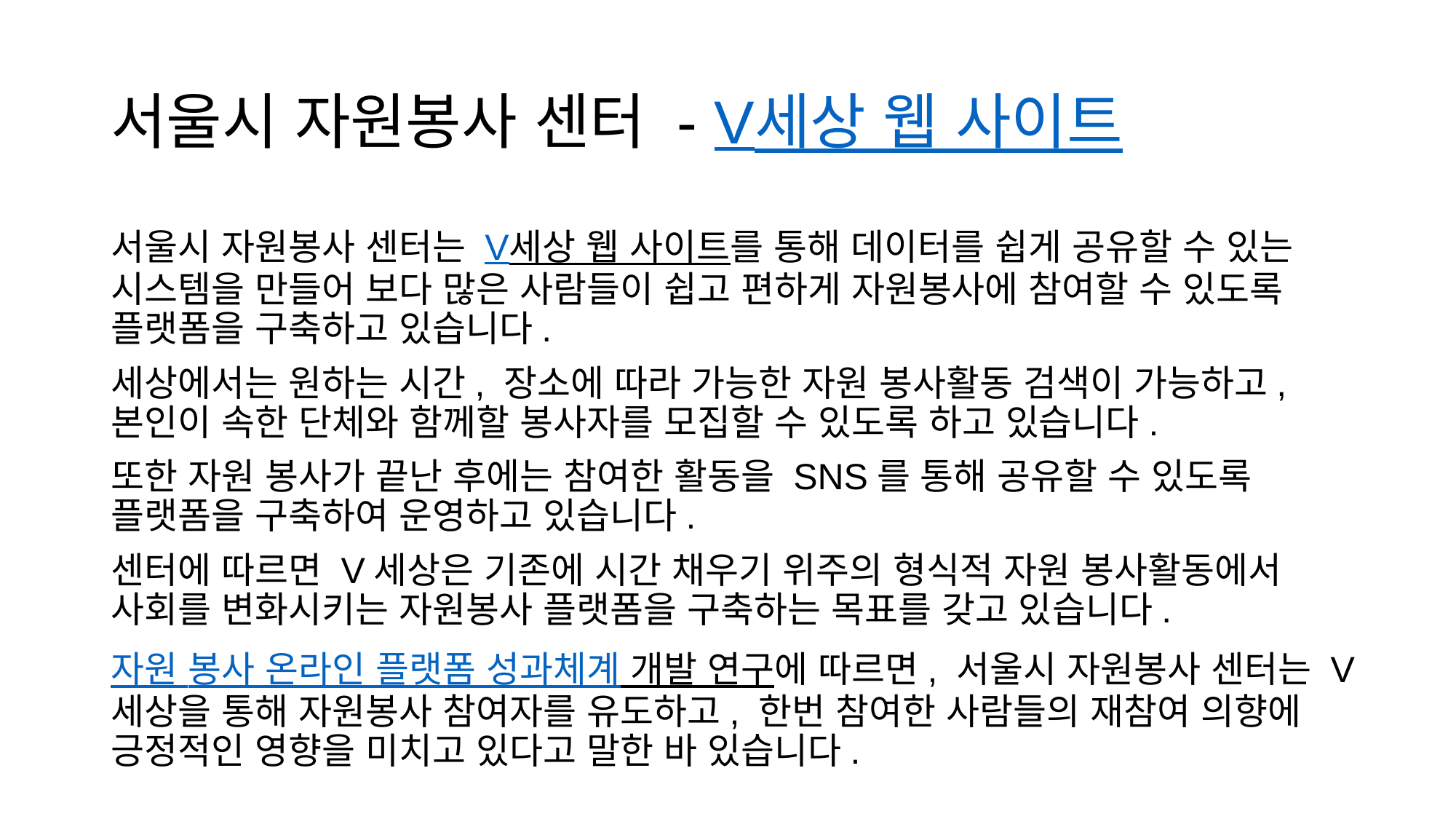

# 서울시 자원봉사 센터 - V세상 웹 사이트
서울시 자원봉사 센터는 V세상 웹 사이트를 통해 데이터를 쉽게 공유할 수 있는 시스템을 만들어 보다 많은 사람들이 쉽고 편하게 자원봉사에 참여할 수 있도록 플랫폼을 구축하고 있습니다.
세상에서는 원하는 시간, 장소에 따라 가능한 자원 봉사활동 검색이 가능하고, 본인이 속한 단체와 함께할 봉사자를 모집할 수 있도록 하고 있습니다.
또한 자원 봉사가 끝난 후에는 참여한 활동을 SNS를 통해 공유할 수 있도록 플랫폼을 구축하여 운영하고 있습니다.
센터에 따르면 V세상은 기존에 시간 채우기 위주의 형식적 자원 봉사활동에서 사회를 변화시키는 자원봉사 플랫폼을 구축하는 목표를 갖고 있습니다.
자원 봉사 온라인 플랫폼 성과체계 개발 연구에 따르면, 서울시 자원봉사 센터는 V세상을 통해 자원봉사 참여자를 유도하고, 한번 참여한 사람들의 재참여 의향에 긍정적인 영향을 미치고 있다고 말한 바 있습니다.